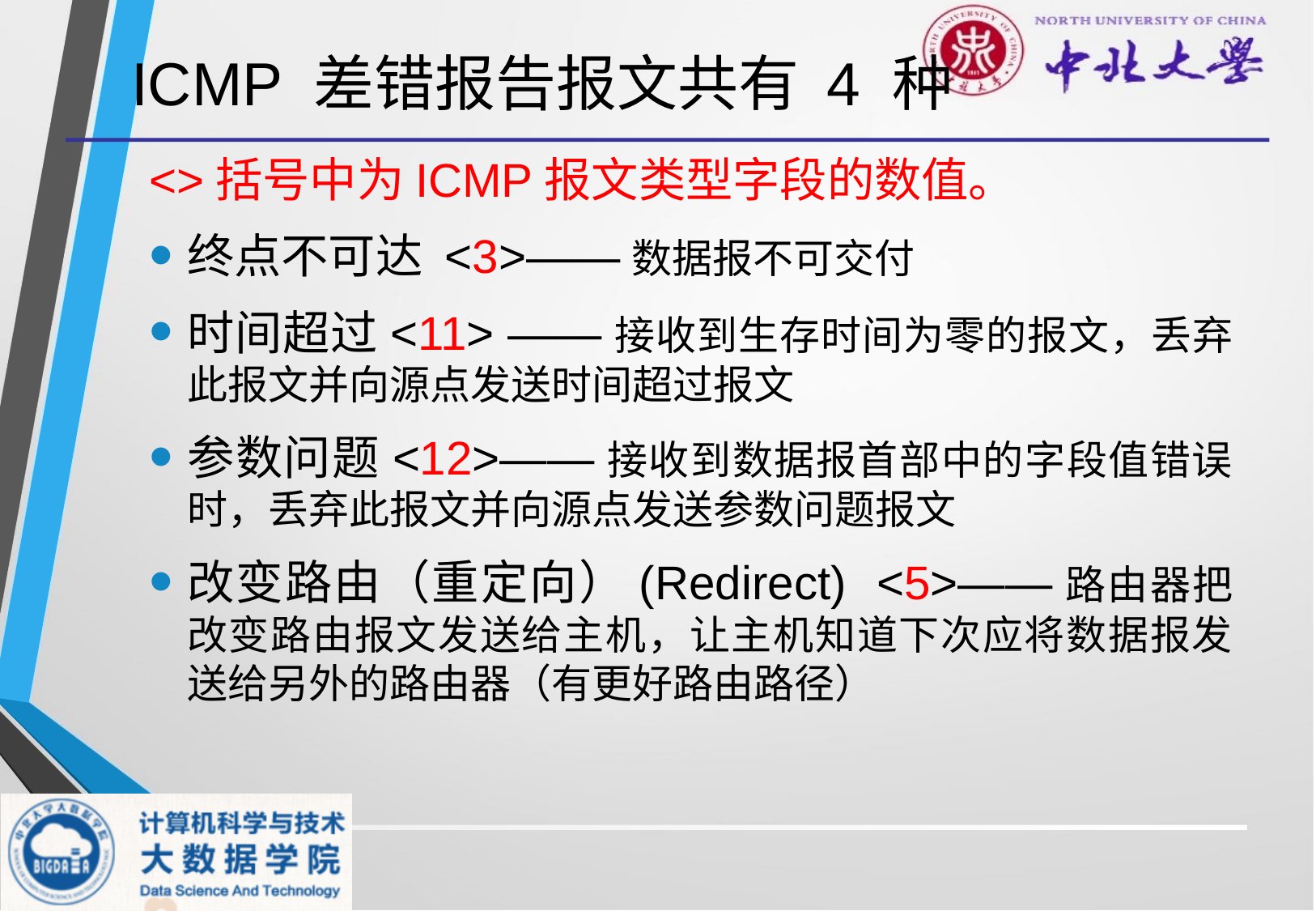

# ICMP 差错报告报文共有 4 种
<>括号中为ICMP报文类型字段的数值。
终点不可达 <3>——数据报不可交付
时间超过<11> ——接收到生存时间为零的报文，丢弃此报文并向源点发送时间超过报文
参数问题<12>——接收到数据报首部中的字段值错误时，丢弃此报文并向源点发送参数问题报文
改变路由（重定向）(Redirect)  <5>——路由器把改变路由报文发送给主机，让主机知道下次应将数据报发送给另外的路由器（有更好路由路径）
7